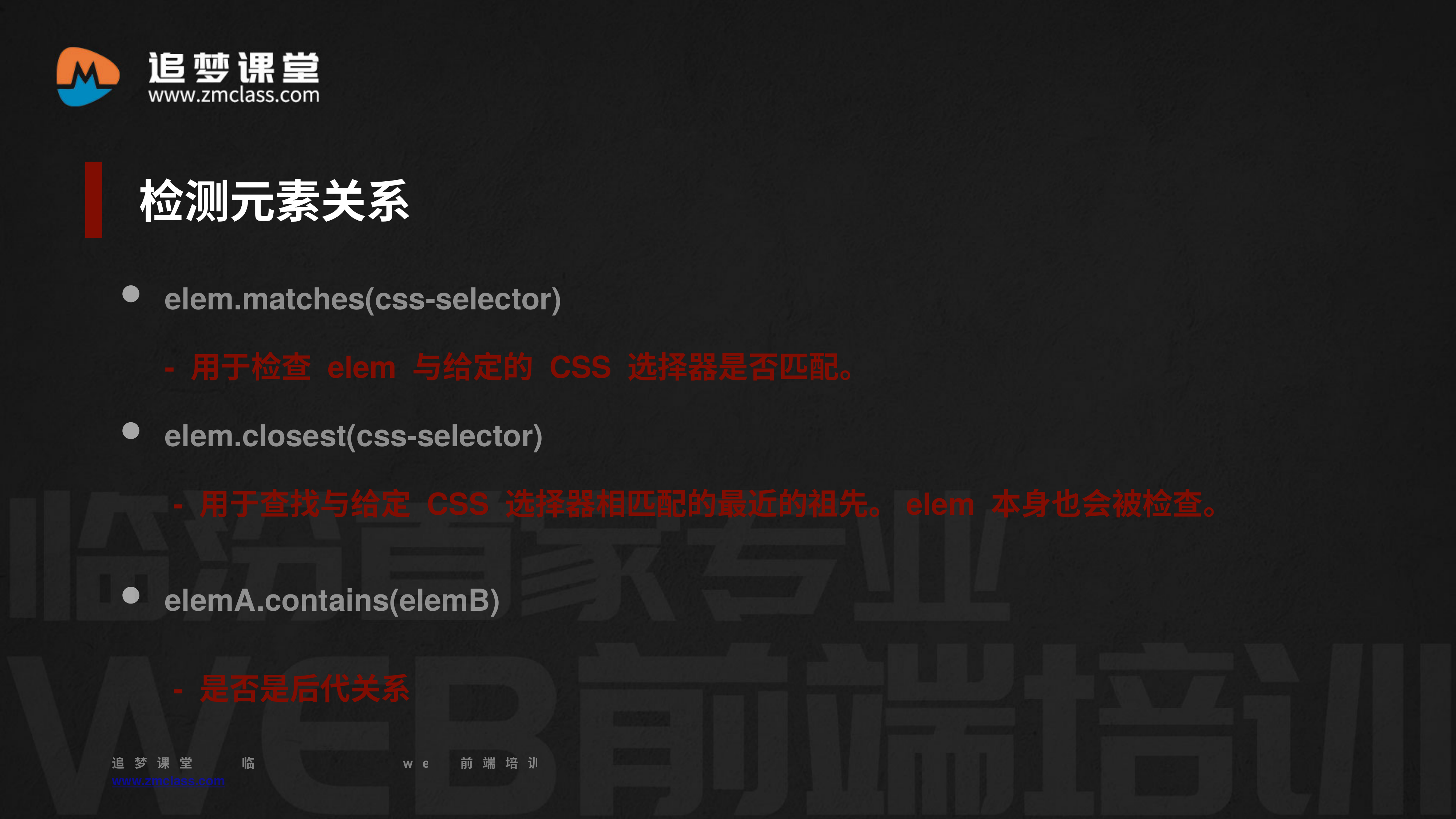

检测元素关系
elem.matches(css-selector)

- 用于检查 elem 与给定的 CSS 选择器是否匹配。
elem.closest(css-selector)

 - 用于查找与给定 CSS 选择器相匹配的最近的祖先。elem 本身也会被检查。
elemA.contains(elemB)

 - 是否是后代关系
追梦课堂   临汾首家专业的web前端培训机构                                                          www.zmclass.com
26